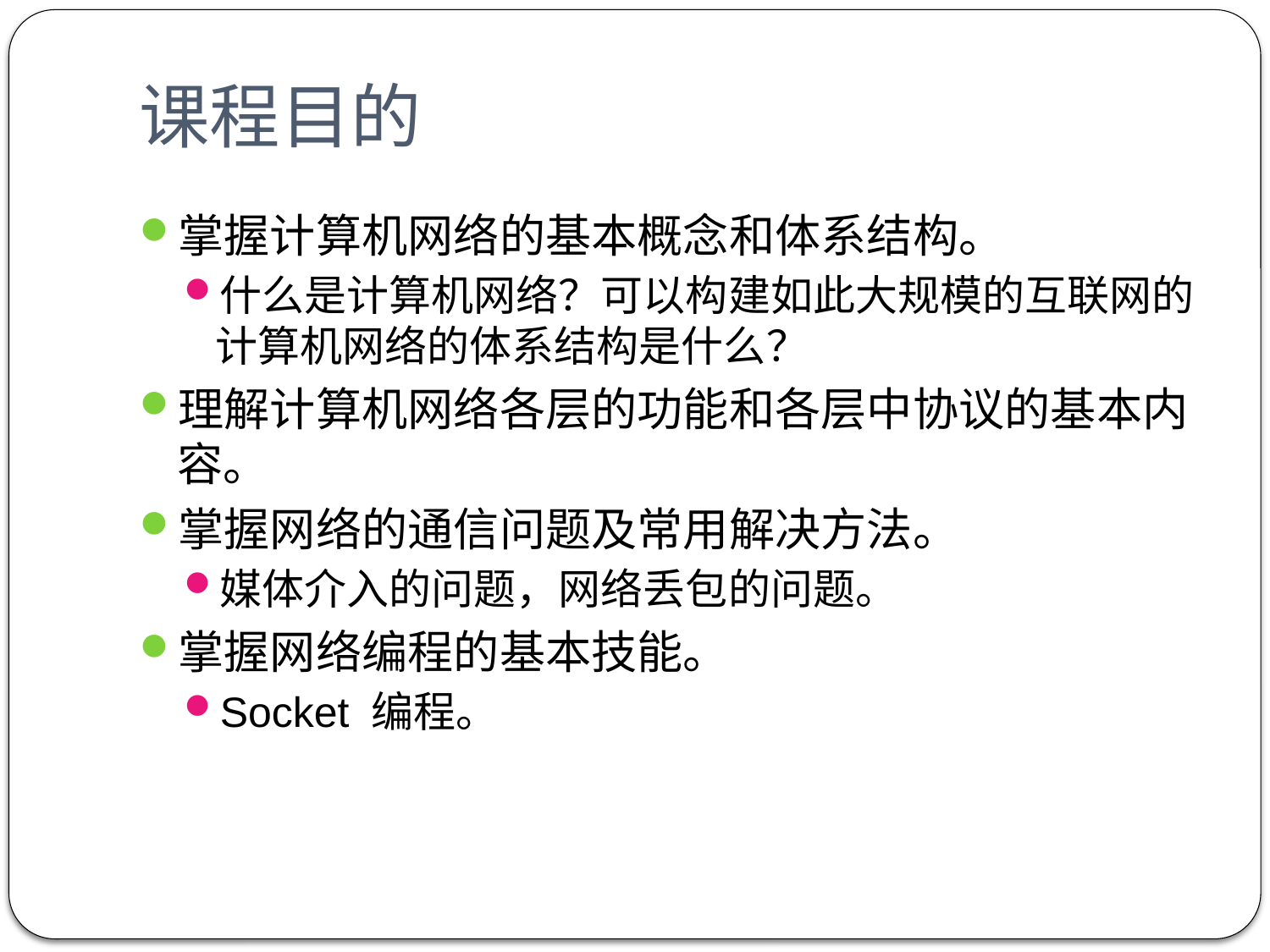

# 课程目的
掌握计算机网络的基本概念和体系结构。
什么是计算机网络？可以构建如此大规模的互联网的计算机网络的体系结构是什么？
理解计算机网络各层的功能和各层中协议的基本内容。
掌握网络的通信问题及常用解决方法。
媒体介入的问题，网络丢包的问题。
掌握网络编程的基本技能。
Socket 编程。